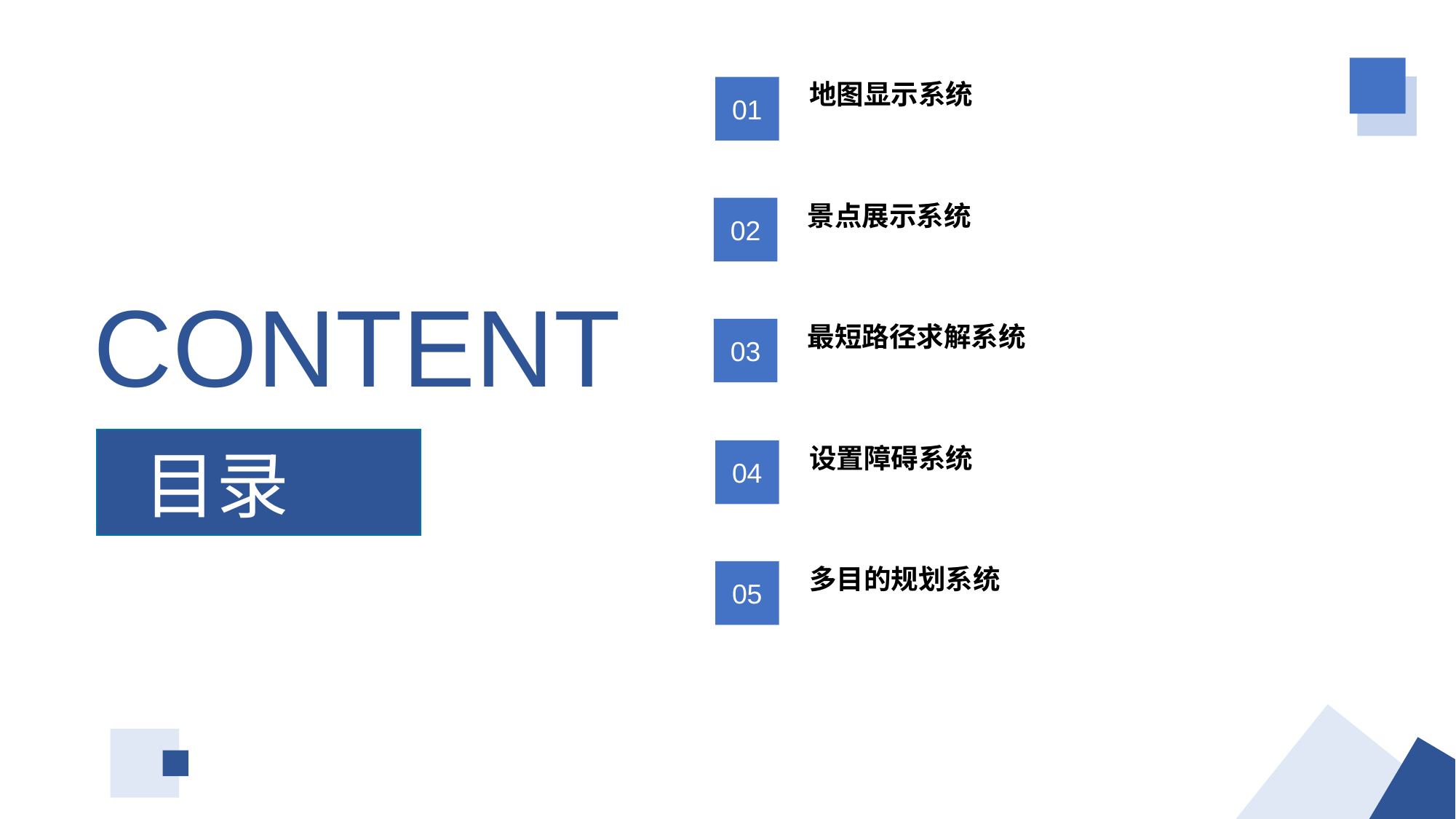

地图显示系统
https://www.ypppt.com/
01
景点展示系统
02
CONTENT
最短路径求解系统
03

目录
设置障碍系统
04
多目的规划系统
05